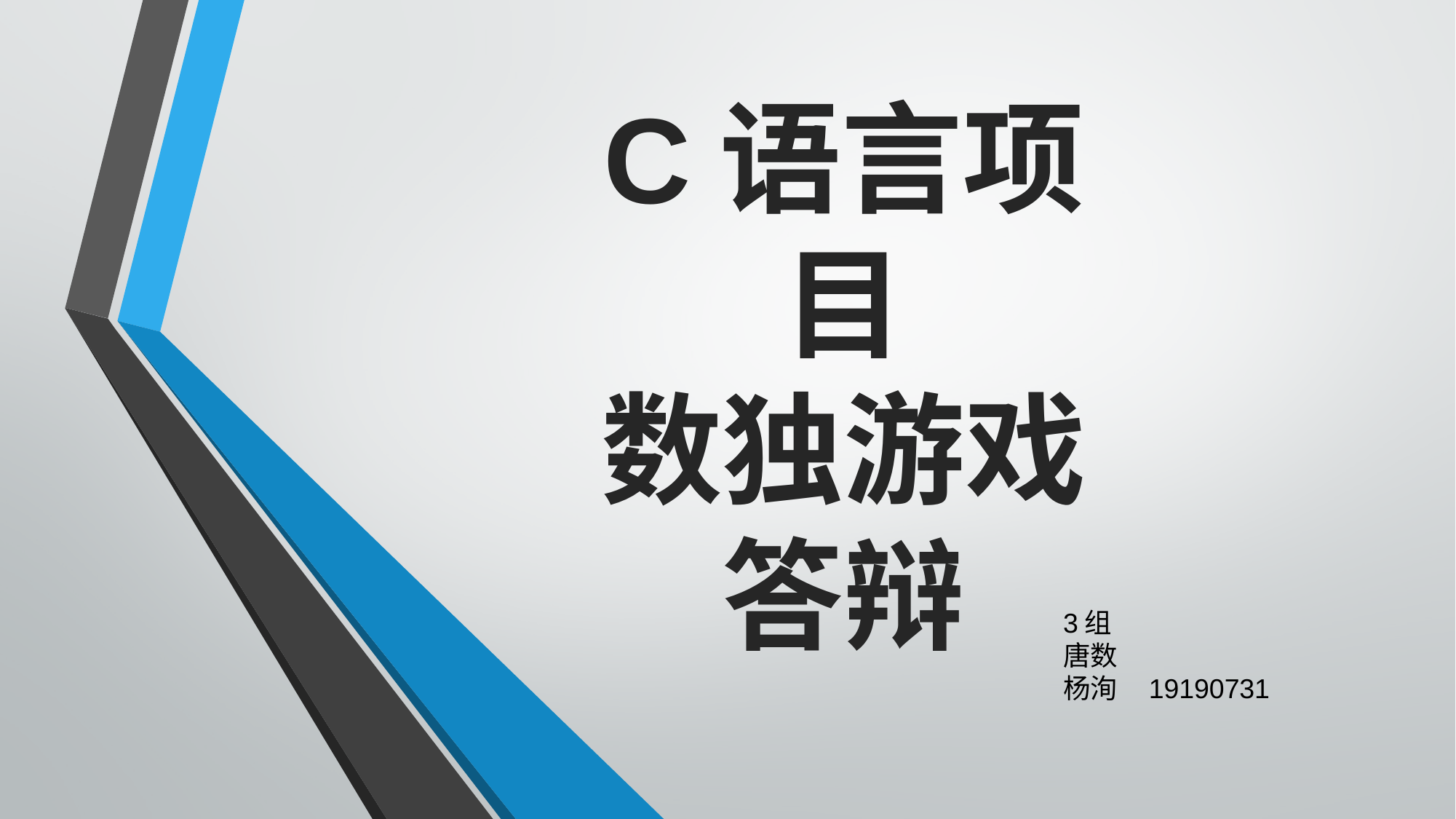

C语言项目
数独游戏
答辩
3组
唐数
杨洵    19190731